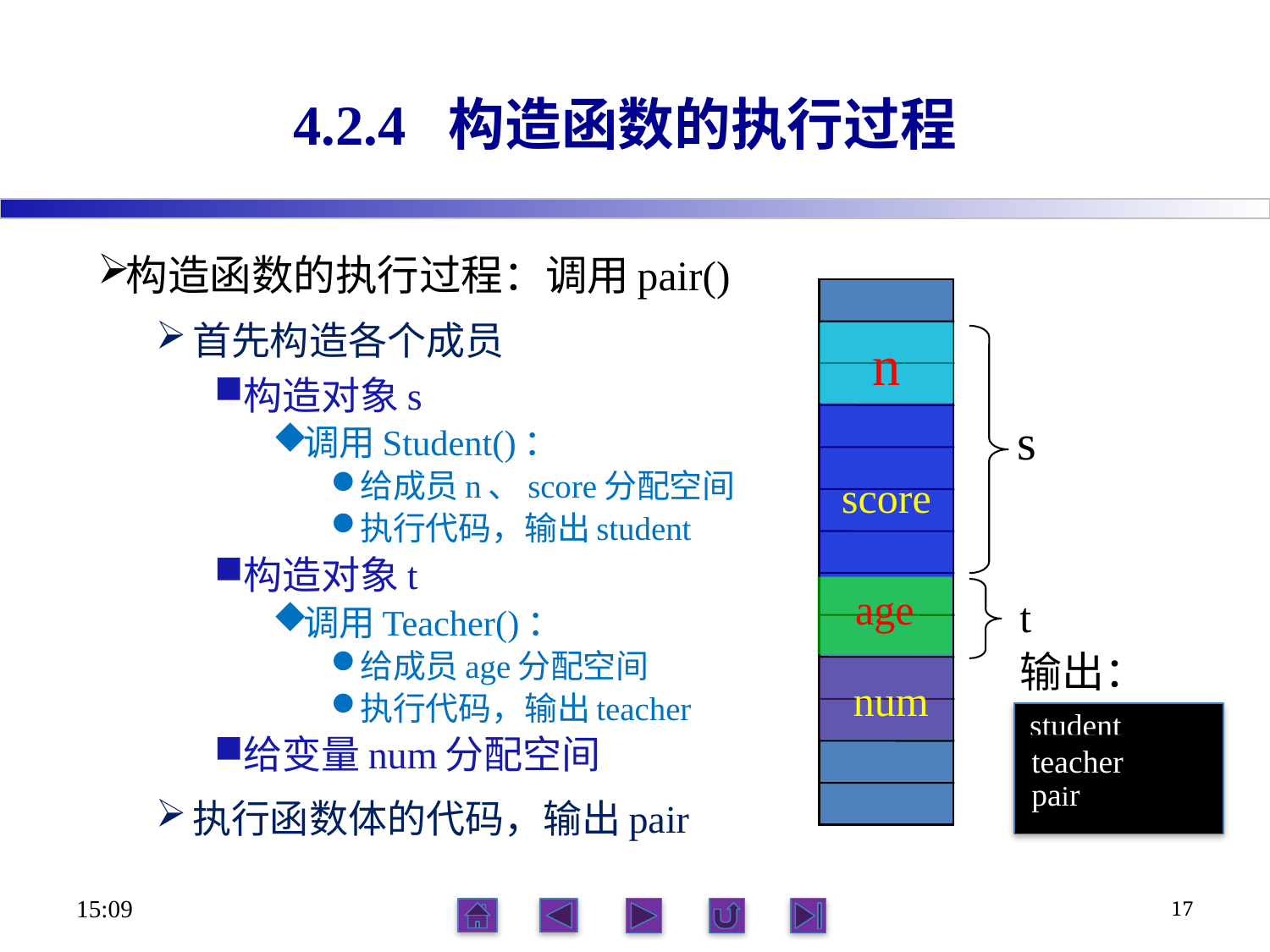

# 4.2.4  构造函数的执行过程
构造函数的执行过程：调用pair()
首先构造各个成员
构造对象s
调用Student()：
给成员n、score分配空间
执行代码，输出student
构造对象t
调用Teacher()：
给成员age分配空间
执行代码，输出teacher
给变量num分配空间
执行函数体的代码，输出pair

n

s
score

age

t
输出：
 num

student
teacher
pair
15:09
17